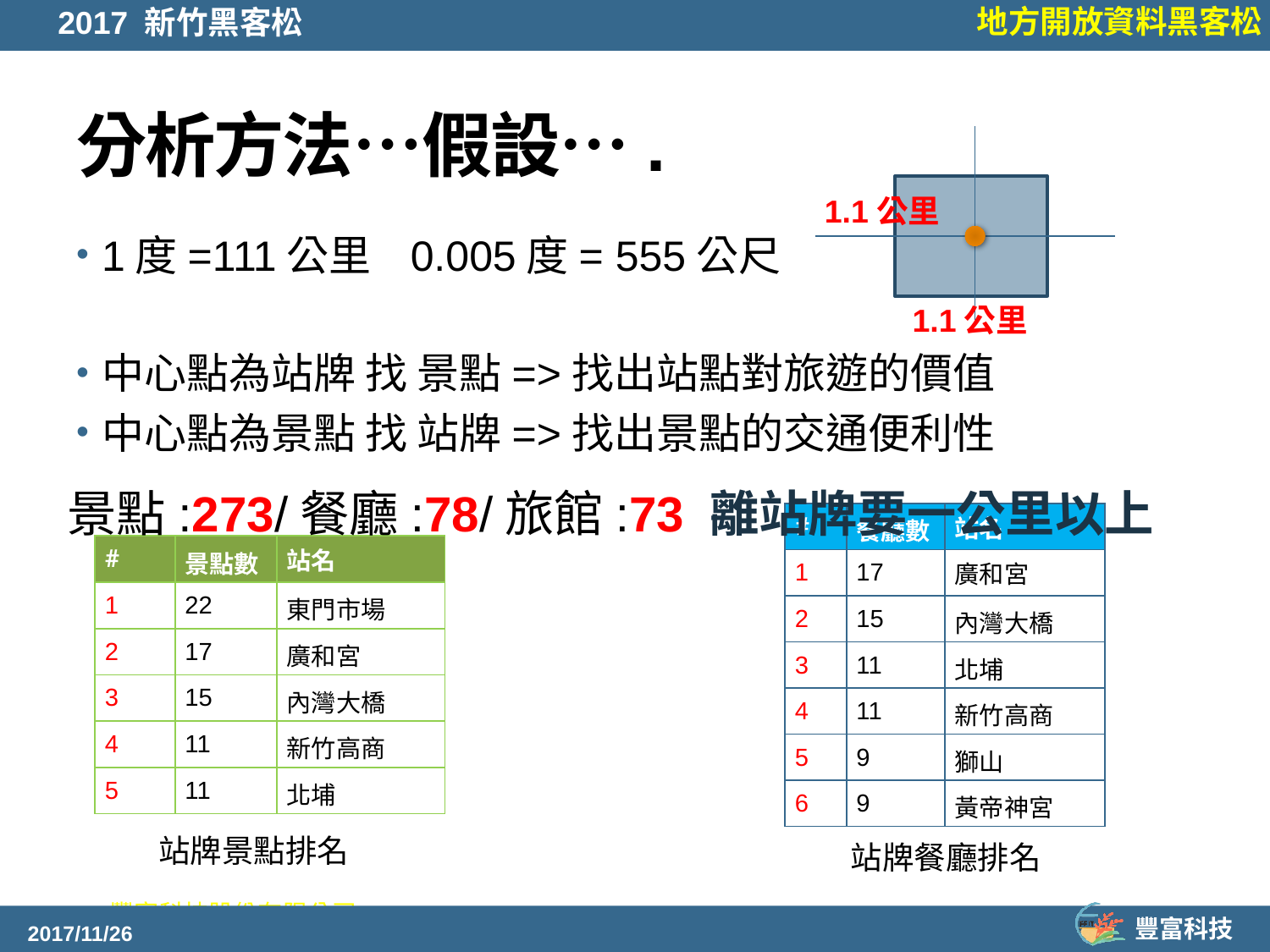

# 分析方法…假設….

1.1公里
1度=111公里   0.005度= 555公尺

中心點為站牌 找 景點=>找出站點對旅遊的價值
中心點為景點 找 站牌=>找出景點的交通便利性

1.1公里
景點:273/餐廳:78/旅館:73 離站牌要一公里以上
| # | 餐廳數 | 站名 |
| --- | --- | --- |
| 1 | 17 | 廣和宮 |
| 2 | 15 | 內灣大橋 |
| 3 | 11 | 北埔 |
| 4 | 11 | 新竹高商 |
| 5 | 9 | 獅山 |
| 6 | 9 | 黃帝神宮 |
| # | 景點數 | 站名 |
| --- | --- | --- |
| 1 | 22 | 東門市場 |
| 2 | 17 | 廣和宮 |
| 3 | 15 | 內灣大橋 |
| 4 | 11 | 新竹高商 |
| 5 | 11 | 北埔 |
站牌景點排名
站牌餐廳排名